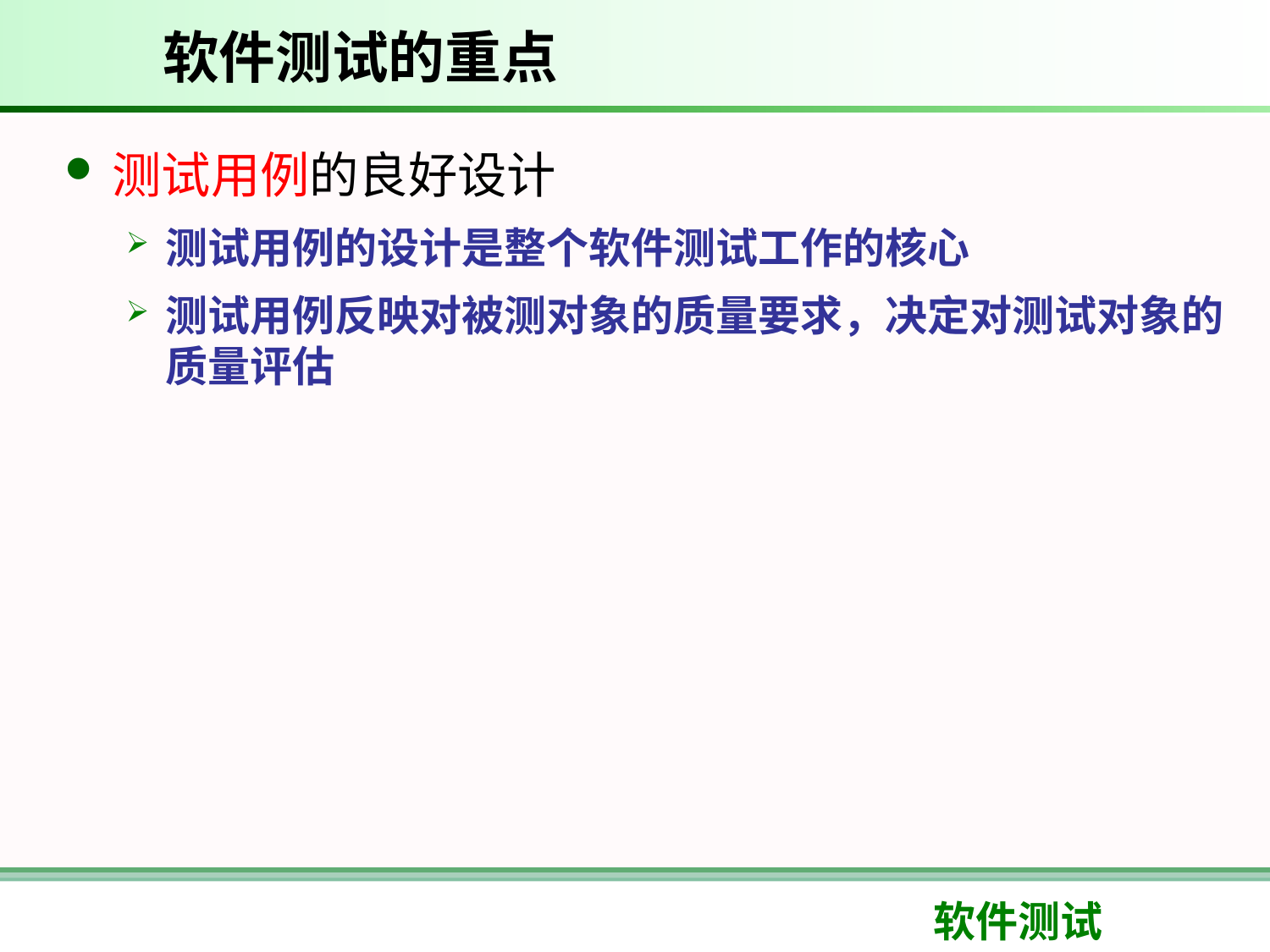

# 软件测试的重点
测试用例的良好设计
测试用例的设计是整个软件测试工作的核心
测试用例反映对被测对象的质量要求，决定对测试对象的质量评估